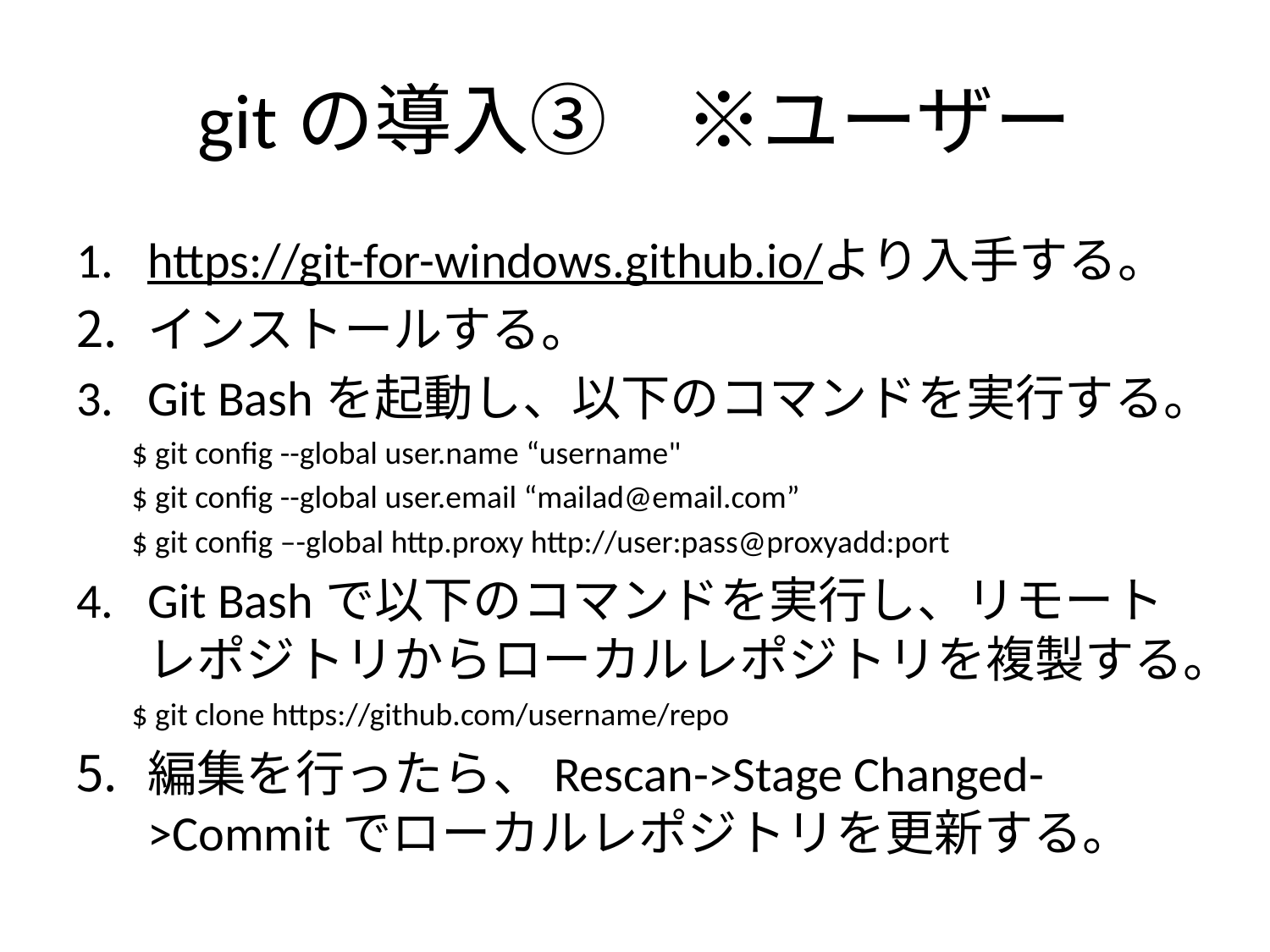

# gitの導入③　※ユーザー
https://git-for-windows.github.io/より入手する。
インストールする。
Git Bashを起動し、以下のコマンドを実行する。
$ git config --global user.name “username"
$ git config --global user.email “mailad@email.com”
$ git config –-global http.proxy http://user:pass@proxyadd:port
Git Bashで以下のコマンドを実行し、リモートレポジトリからローカルレポジトリを複製する。
$ git clone https://github.com/username/repo
編集を行ったら、Rescan->Stage Changed->Commitでローカルレポジトリを更新する。